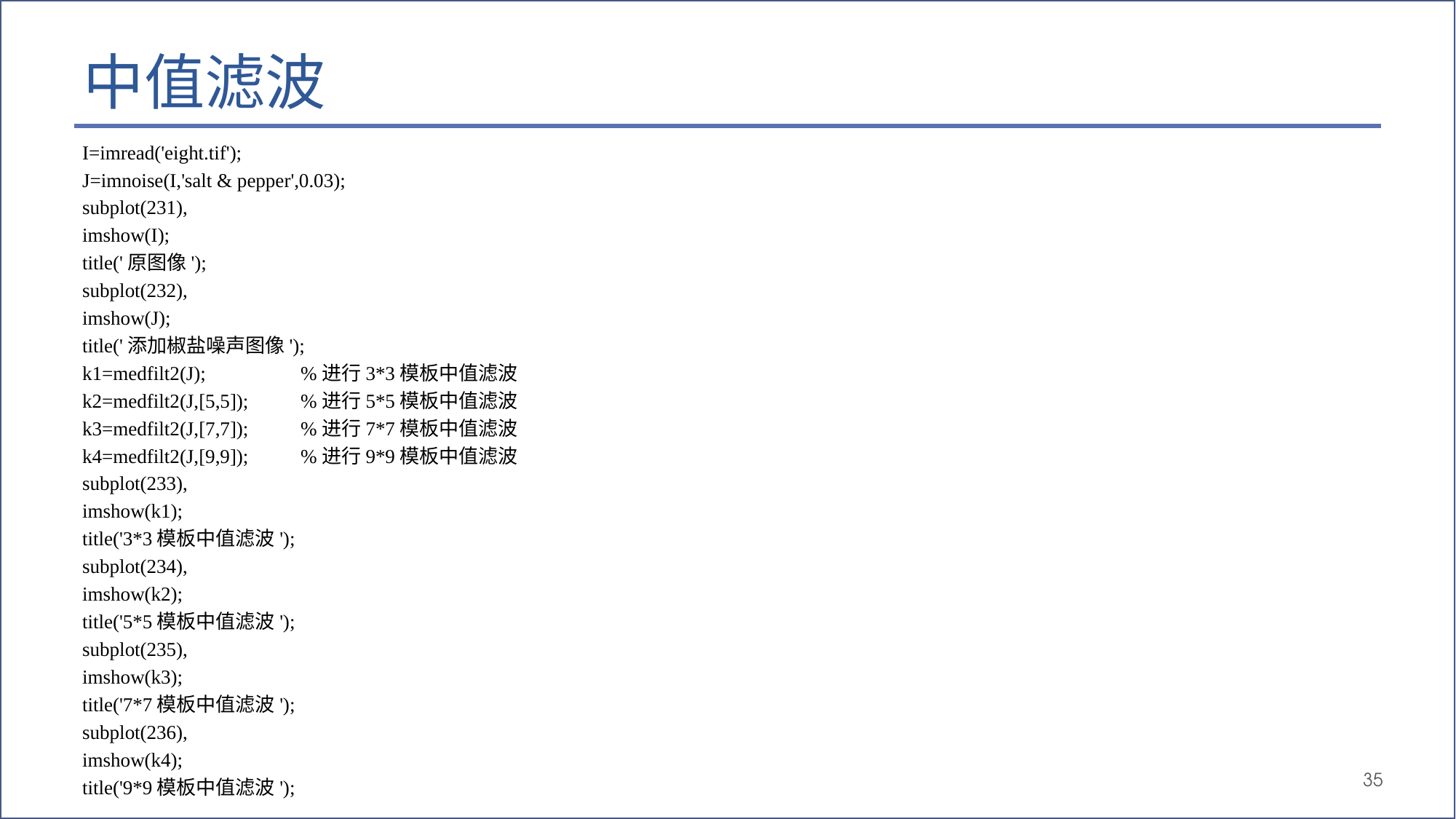

# 中值滤波
I=imread('eight.tif');
J=imnoise(I,'salt & pepper',0.03);
subplot(231),
imshow(I);
title('原图像');
subplot(232),
imshow(J);
title('添加椒盐噪声图像');
k1=medfilt2(J);           	%进行3*3模板中值滤波
k2=medfilt2(J,[5,5]);        	%进行5*5模板中值滤波
k3=medfilt2(J,[7,7]);         	%进行7*7模板中值滤波
k4=medfilt2(J,[9,9]);     	%进行9*9模板中值滤波
subplot(233),
imshow(k1);
title('3*3模板中值滤波');
subplot(234),
imshow(k2);
title('5*5模板中值滤波');
subplot(235),
imshow(k3);
title('7*7模板中值滤波');
subplot(236),
imshow(k4);
title('9*9模板中值滤波');
35